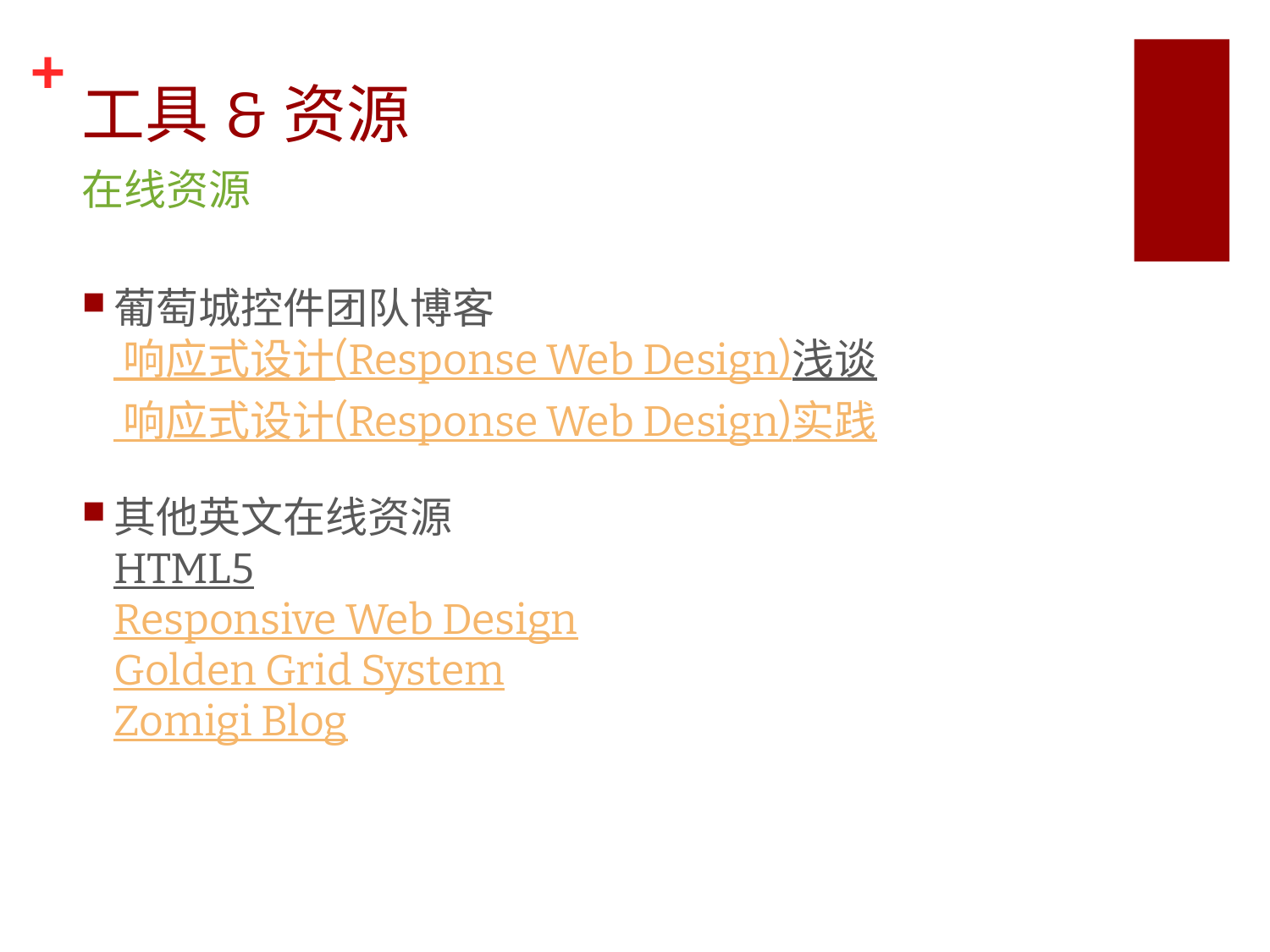

# 工具&资源
在线资源
葡萄城控件团队博客
 响应式设计(Response Web Design)浅谈
 响应式设计(Response Web Design)实践
其他英文在线资源
HTML5
Responsive Web Design
Golden Grid System
Zomigi Blog